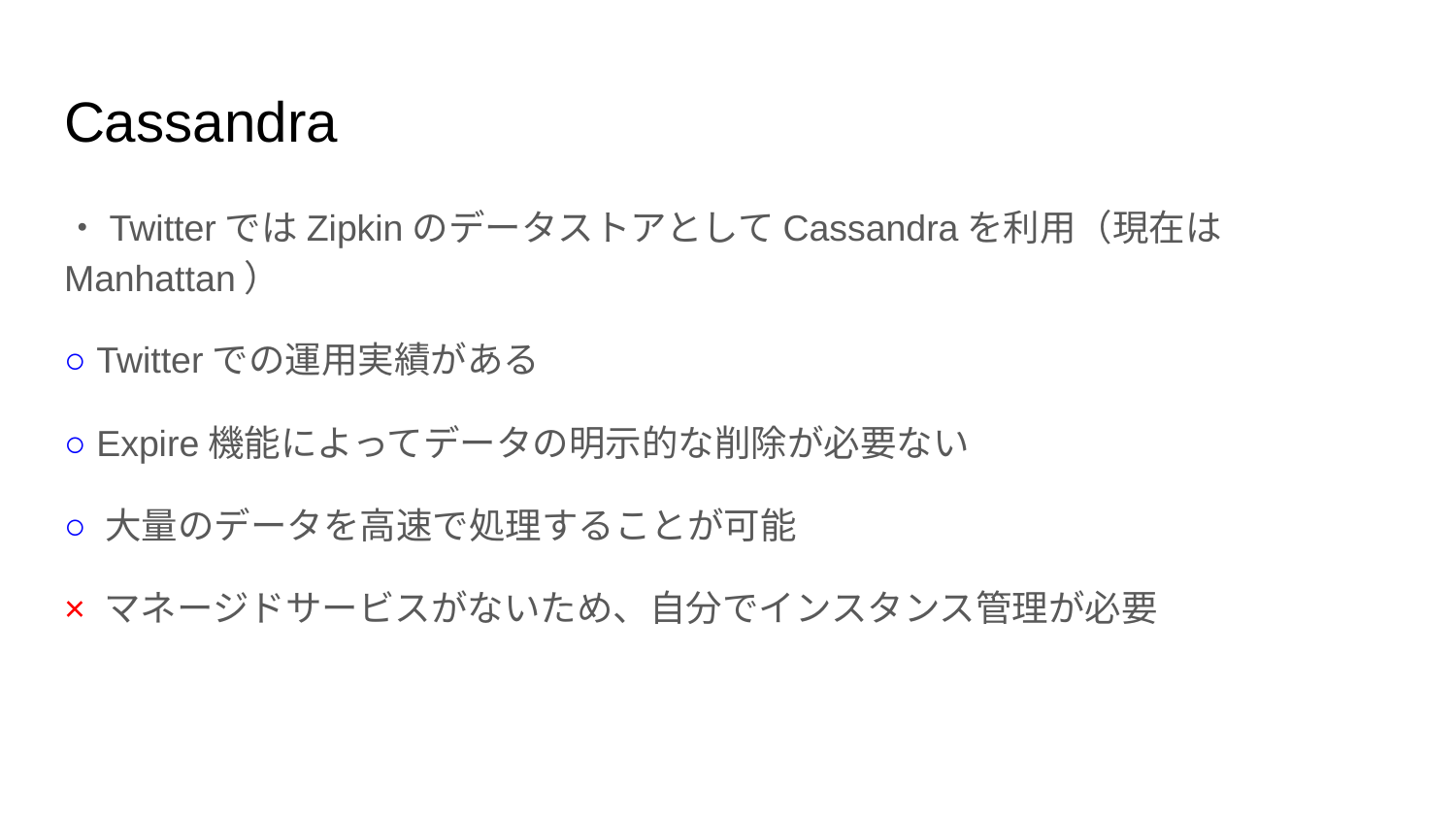

# Cassandra
・TwitterではZipkinのデータストアとしてCassandraを利用（現在はManhattan）
○ Twitterでの運用実績がある
○ Expire機能によってデータの明示的な削除が必要ない
○ 大量のデータを高速で処理することが可能
× マネージドサービスがないため、自分でインスタンス管理が必要